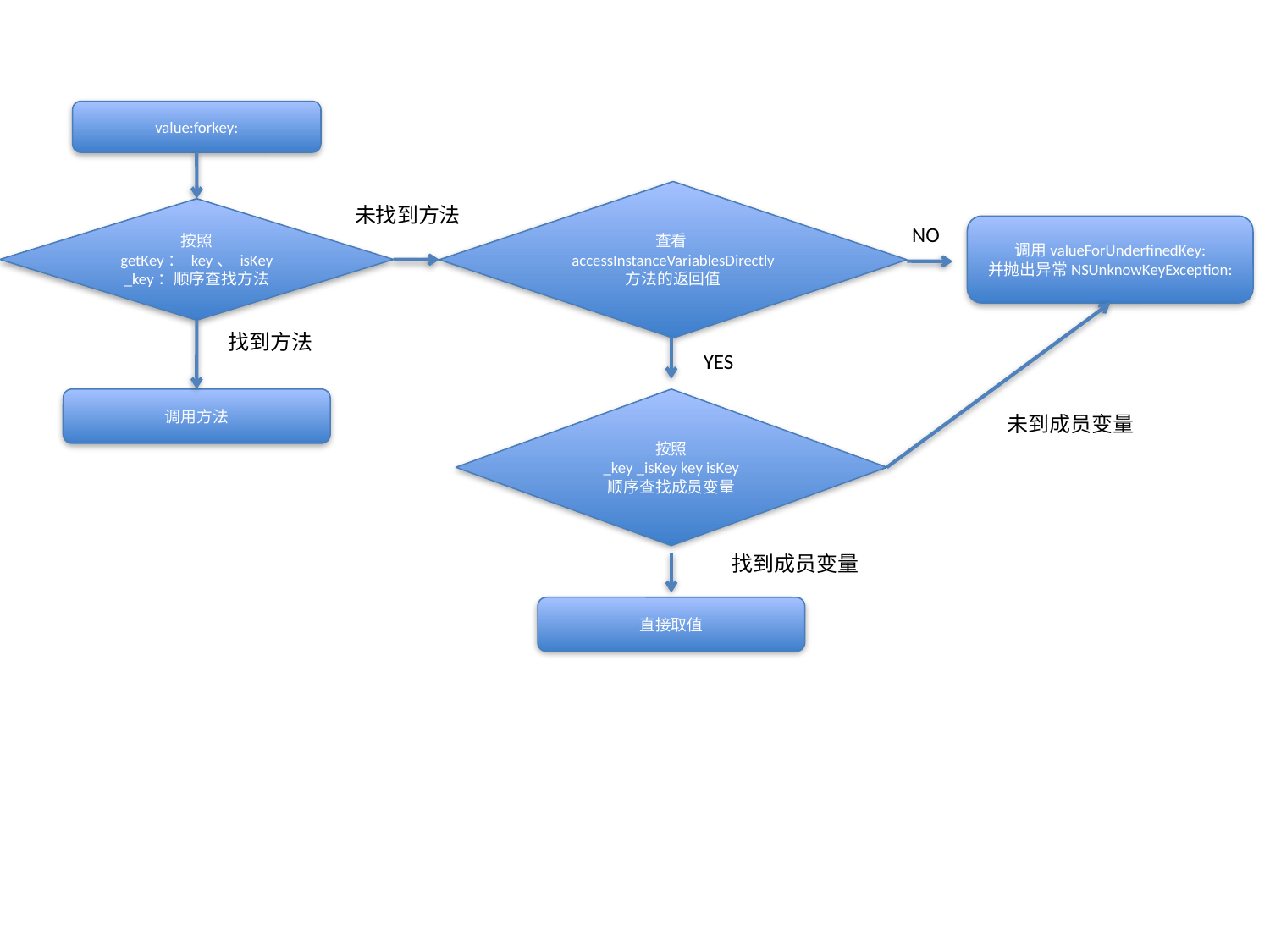

value:forkey:
查看accessInstanceVariablesDirectly
方法的返回值
未找到方法
按照
getKey： key、 isKey _key：顺序查找方法
NO
调用valueForUnderfinedKey:
并抛出异常NSUnknowKeyException:
找到方法
YES
调用方法
按照
_key _isKey key isKey
顺序查找成员变量
未到成员变量
找到成员变量
直接取值